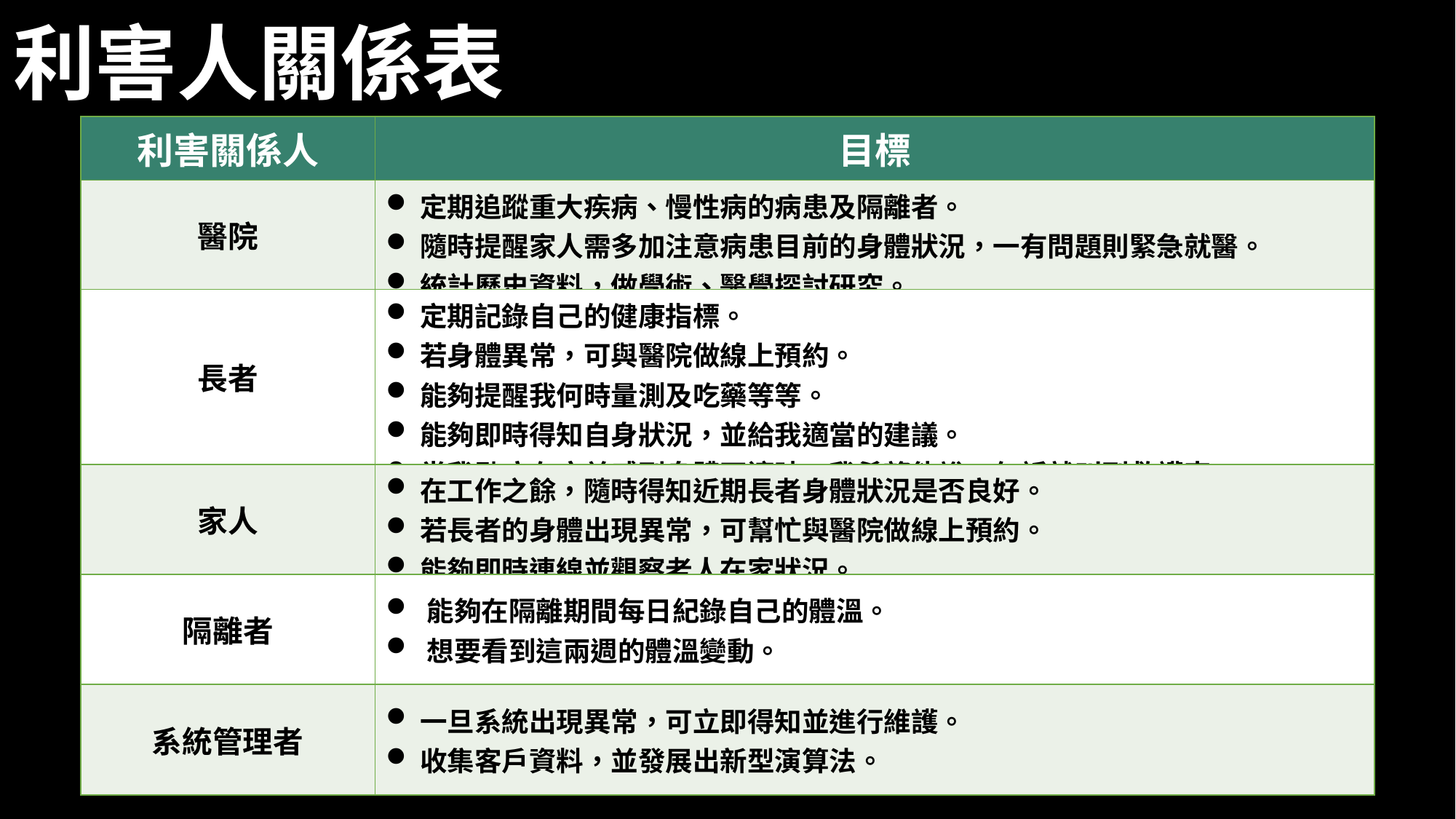

利害人關係表
| 利害關係人 | 目標 |
| --- | --- |
| 醫院 | 定期追蹤重大疾病、慢性病的病患及隔離者。 隨時提醒家人需多加注意病患目前的身體狀況，一有問題則緊急就醫。 統計歷史資料，做學術、醫學探討研究。 |
| 長者 | 定期記錄自己的健康指標。 若身體異常，可與醫院做線上預約。 能夠提醒我何時量測及吃藥等等。 能夠即時得知自身狀況，並給我適當的建議。 當我臥病在床並感到身體不適時，我希望能說一句話就叫到救護車。 |
| 家人 | 在工作之餘，隨時得知近期長者身體狀況是否良好。 若長者的身體出現異常，可幫忙與醫院做線上預約。 能夠即時連線並觀察老人在家狀況。 |
| 隔離者 | 能夠在隔離期間每日紀錄自己的體溫。 想要看到這兩週的體溫變動。 |
| 系統管理者 | 一旦系統出現異常，可立即得知並進行維護。 收集客戶資料，並發展出新型演算法。 |